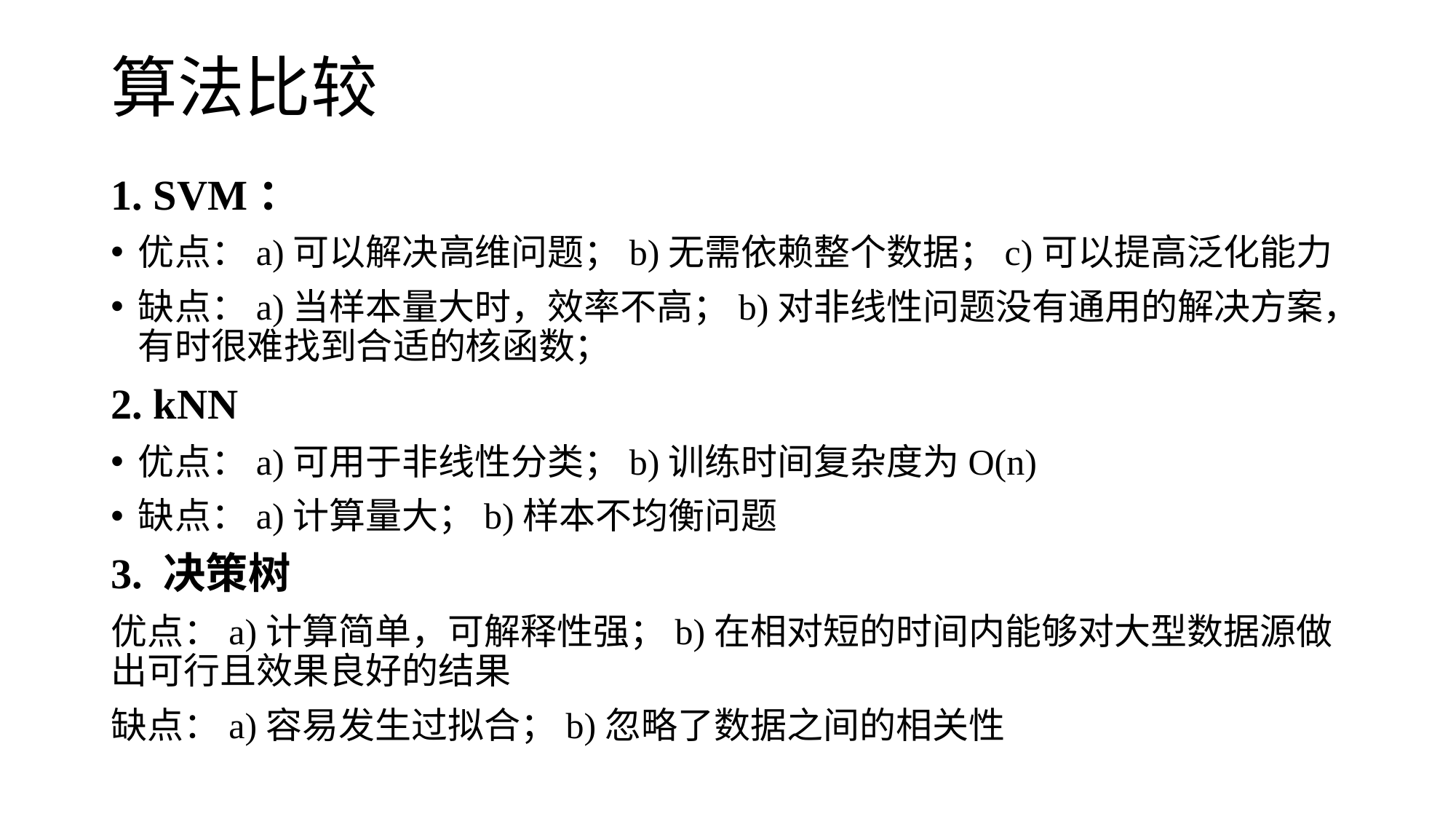

# 算法比较
1. SVM：
优点：a)可以解决高维问题；b)无需依赖整个数据；c)可以提高泛化能力
缺点：a)当样本量大时，效率不高；b)对非线性问题没有通用的解决方案，有时很难找到合适的核函数；
2. kNN
优点：a)可用于非线性分类；b)训练时间复杂度为O(n)
缺点：a)计算量大；b)样本不均衡问题
3. 决策树
优点：a)计算简单，可解释性强；b)在相对短的时间内能够对大型数据源做出可行且效果良好的结果
缺点：a)容易发生过拟合；b)忽略了数据之间的相关性